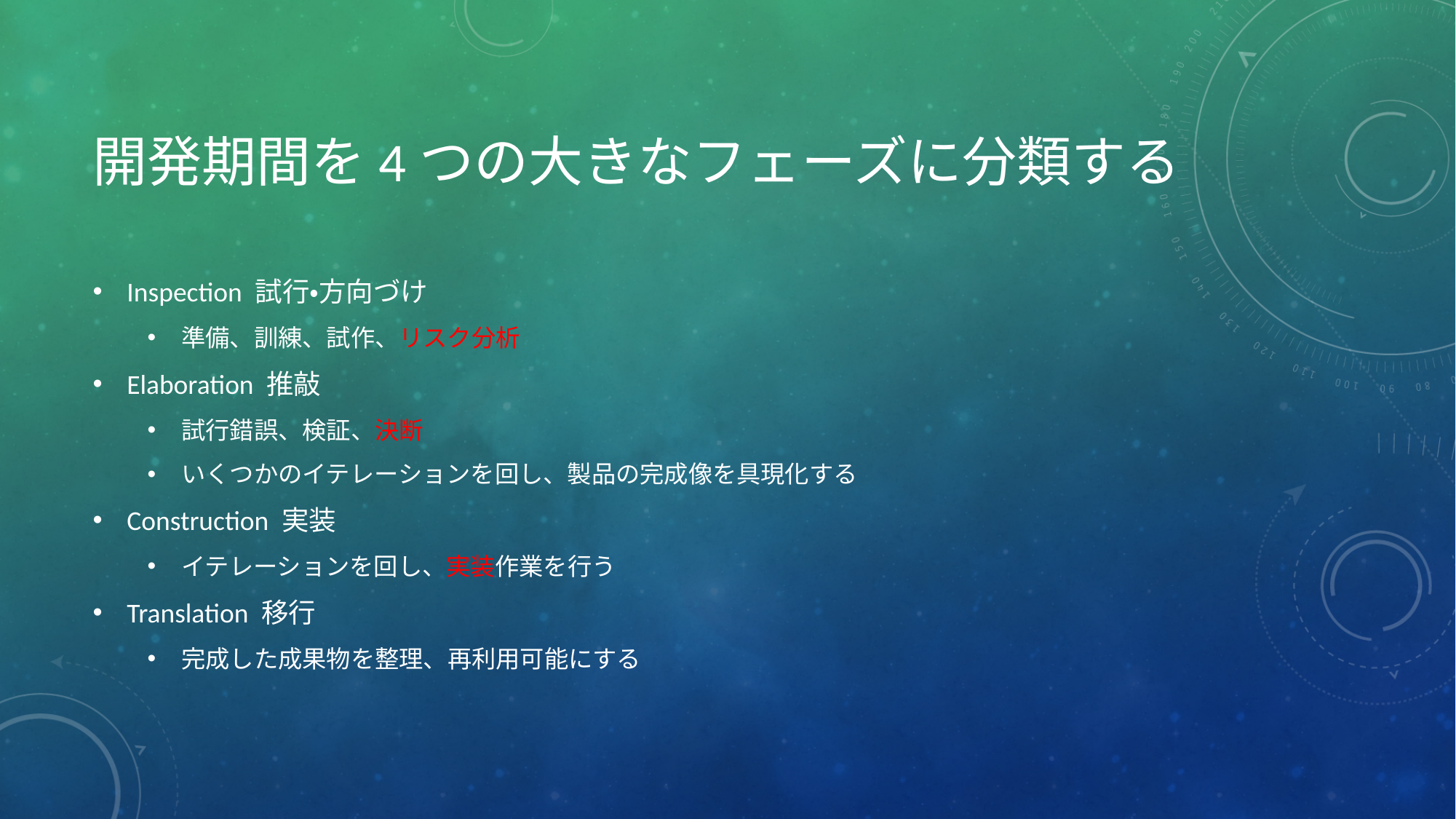

# 開発期間を4つの大きなフェーズに分類する
Inspection 試行・方向づけ
準備、訓練、試作、リスク分析
Elaboration 推敲
試行錯誤、検証、決断
いくつかのイテレーションを回し、製品の完成像を具現化する
Construction 実装
イテレーションを回し、実装作業を行う
Translation 移行
完成した成果物を整理、再利用可能にする